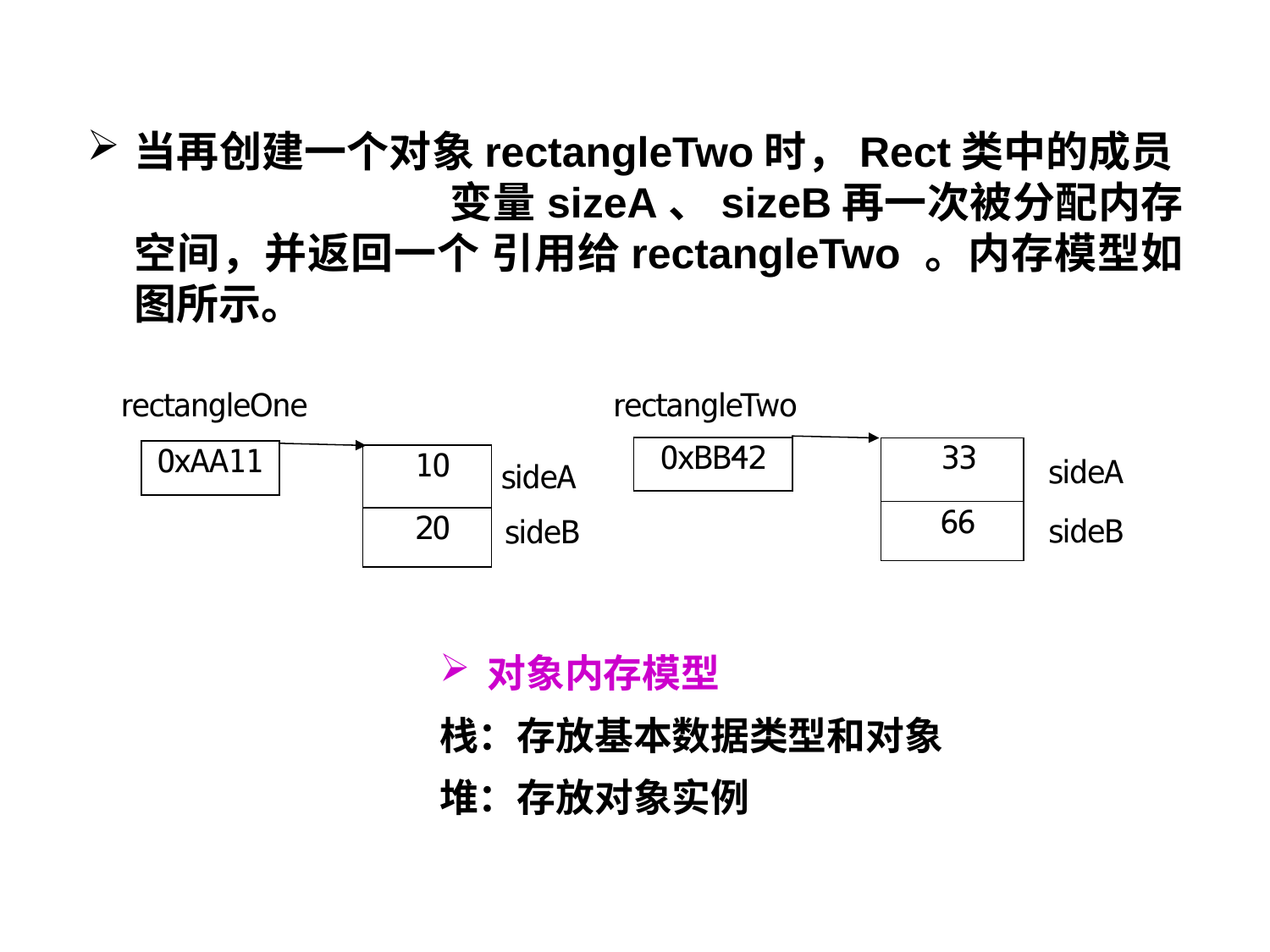

当再创建一个对象rectangleTwo时，Rect类中的成员                                  变量sizeA、sizeB再一次被分配内存空间，并返回一个 引用给rectangleTwo 。内存模型如图所示。

rectangleOne
0xAA11

  10
  20
sideA
sideB
rectangleTwo

0xBB42
  33
  66
sideA
sideB
对象内存模型
栈：存放基本数据类型和对象
堆：存放对象实例